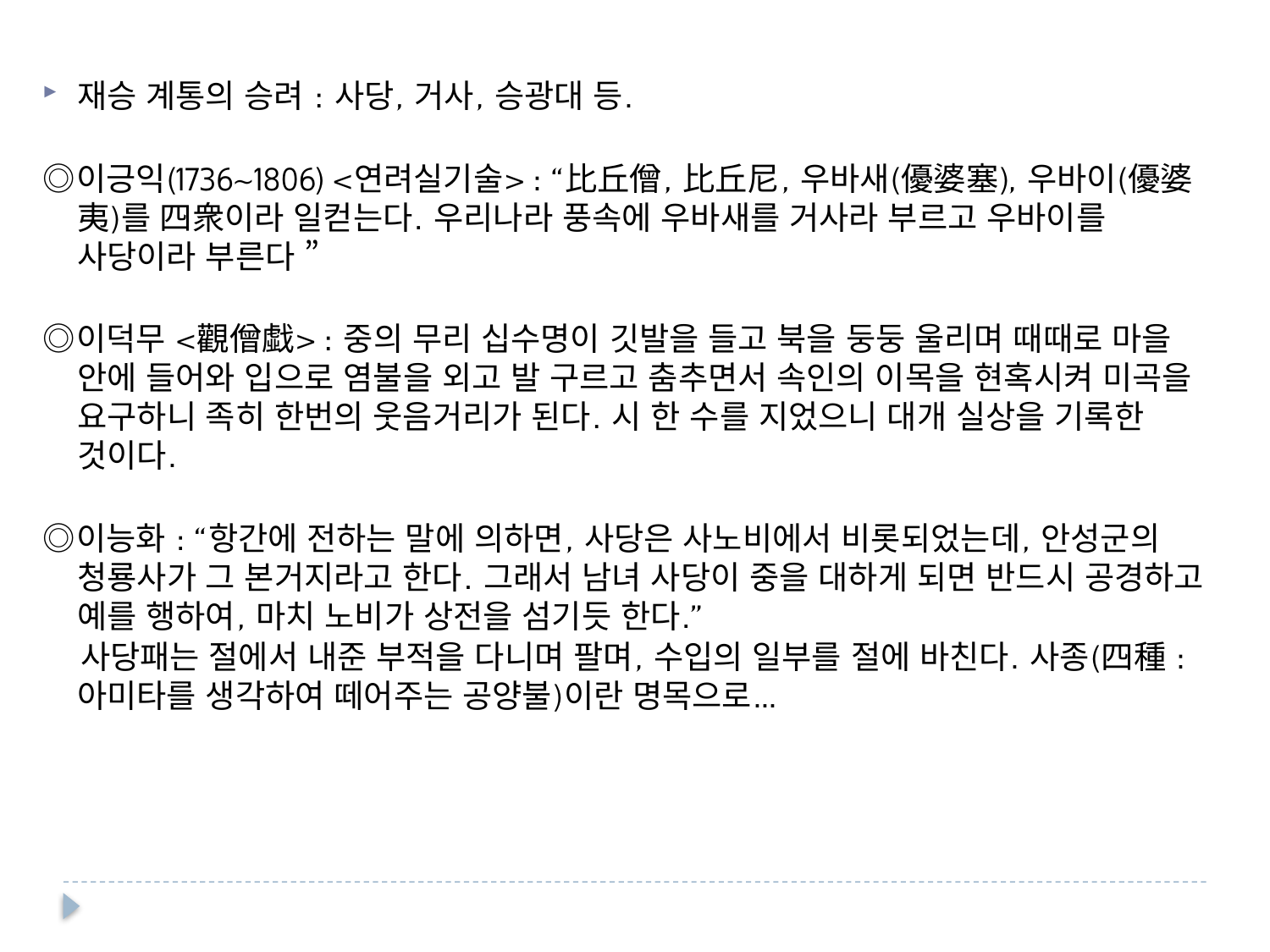

재승 계통의 승려 : 사당, 거사, 승광대 등.

◎이긍익(1736~1806) <연려실기술> : “比丘僧, 比丘尼, 우바새(優婆塞), 우바이(優婆夷)를 四衆이라 일컫는다. 우리나라 풍속에 우바새를 거사라 부르고 우바이를 사당이라 부른다 ”

◎이덕무 <觀僧戱> : 중의 무리 십수명이 깃발을 들고 북을 둥둥 울리며 때때로 마을 안에 들어와 입으로 염불을 외고 발 구르고 춤추면서 속인의 이목을 현혹시켜 미곡을 요구하니 족히 한번의 웃음거리가 된다. 시 한 수를 지었으니 대개 실상을 기록한 것이다.

◎이능화 : “항간에 전하는 말에 의하면, 사당은 사노비에서 비롯되었는데, 안성군의 청룡사가 그 본거지라고 한다. 그래서 남녀 사당이 중을 대하게 되면 반드시 공경하고 예를 행하여, 마치 노비가 상전을 섬기듯 한다.”
    사당패는 절에서 내준 부적을 다니며 팔며, 수입의 일부를 절에 바친다. 사종(四種 : 아미타를 생각하여 떼어주는 공양불)이란 명목으로...